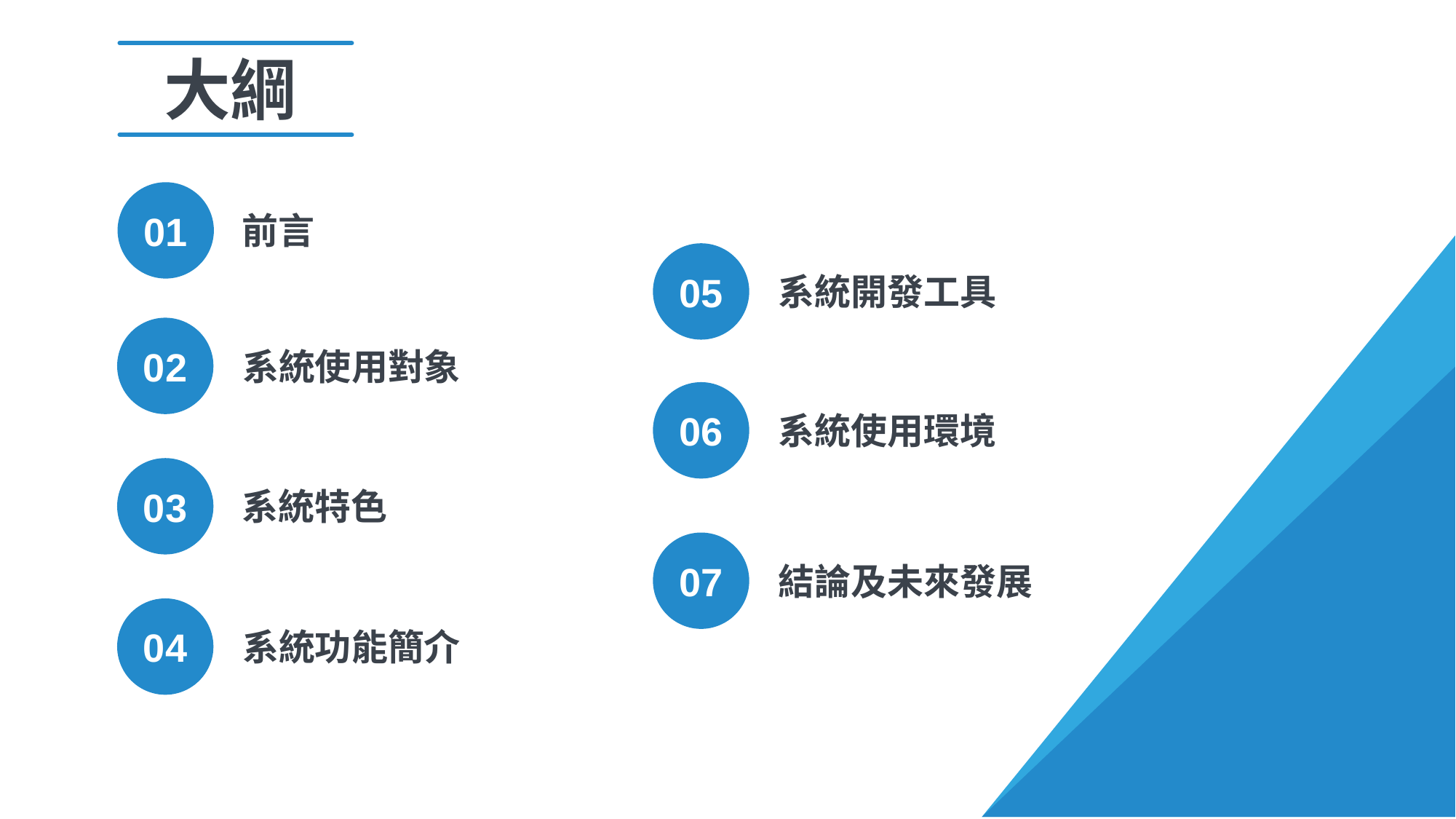

大綱
01
前言

05
系統開發工具
02
系統使用對象
06
系統使用環境
03
系統特色
07
結論及未來發展
04
系統功能簡介